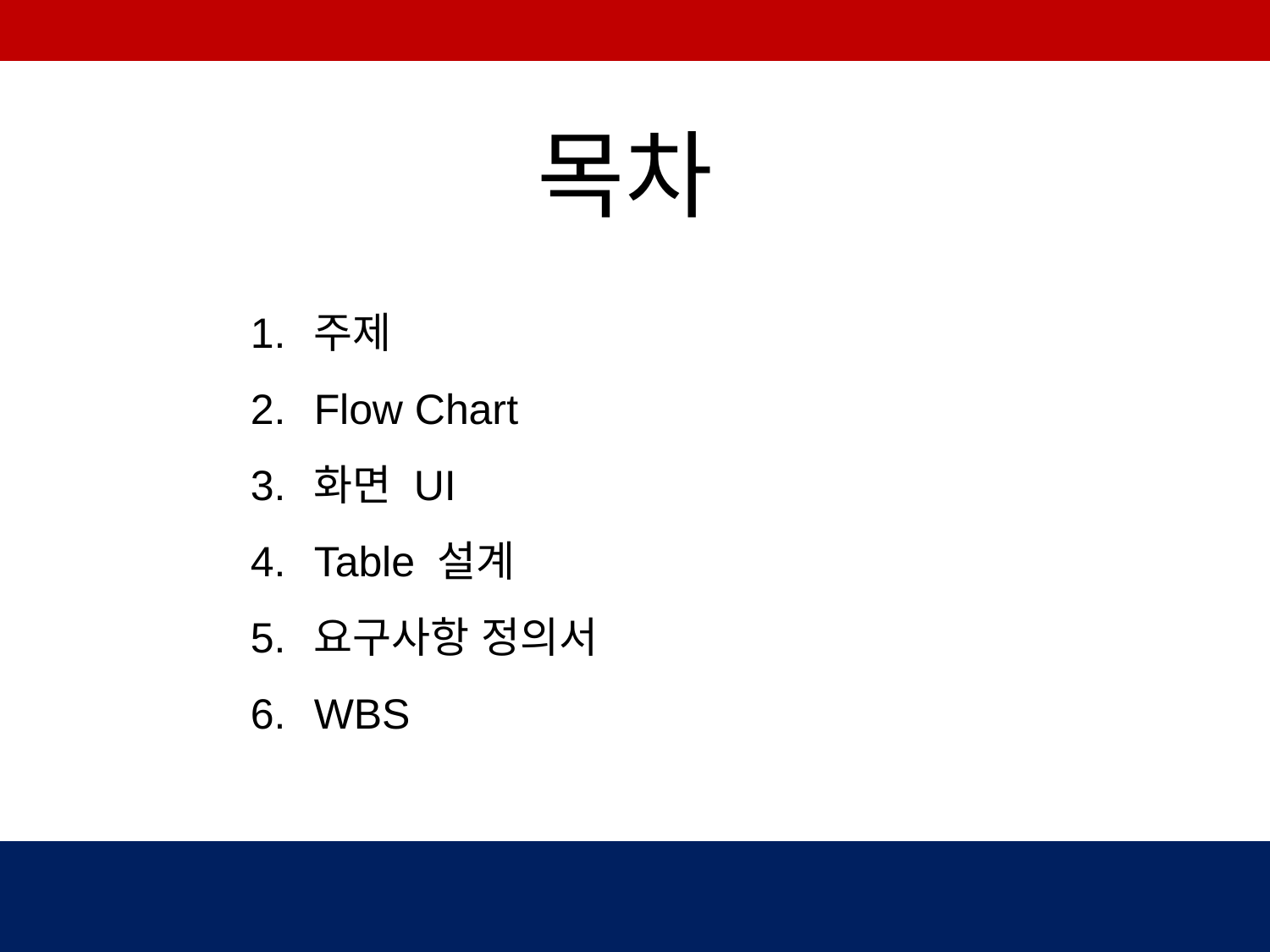

목차

주제
Flow Chart
화면 UI
Table 설계
요구사항 정의서
WBS